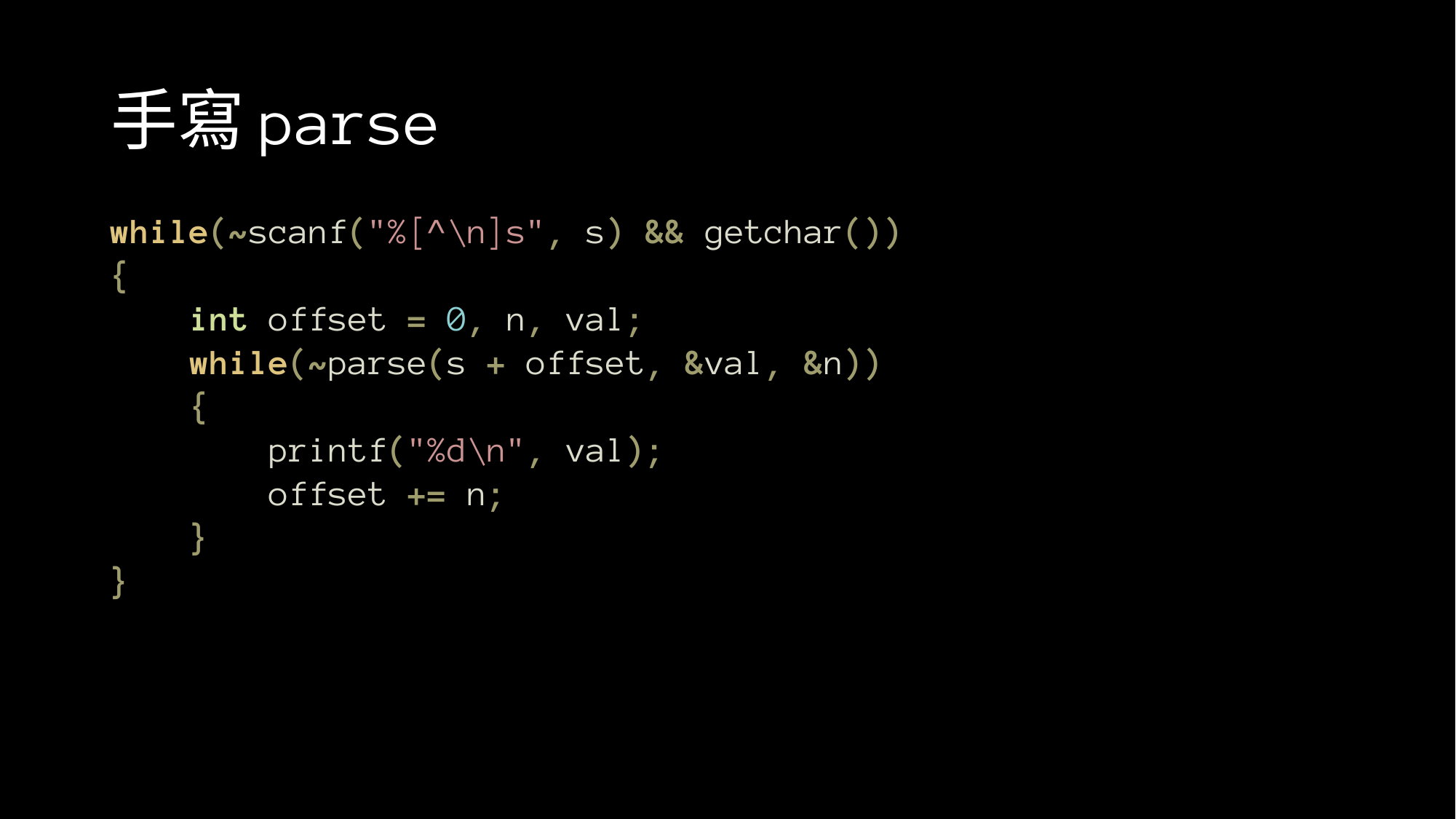

# 手寫parse
while(~scanf("%[^\n]s", s) && getchar())
{
    int offset = 0, n, val;
    while(~parse(s + offset, &val, &n))
    {
        printf("%d\n", val);
        offset += n;
    }
}